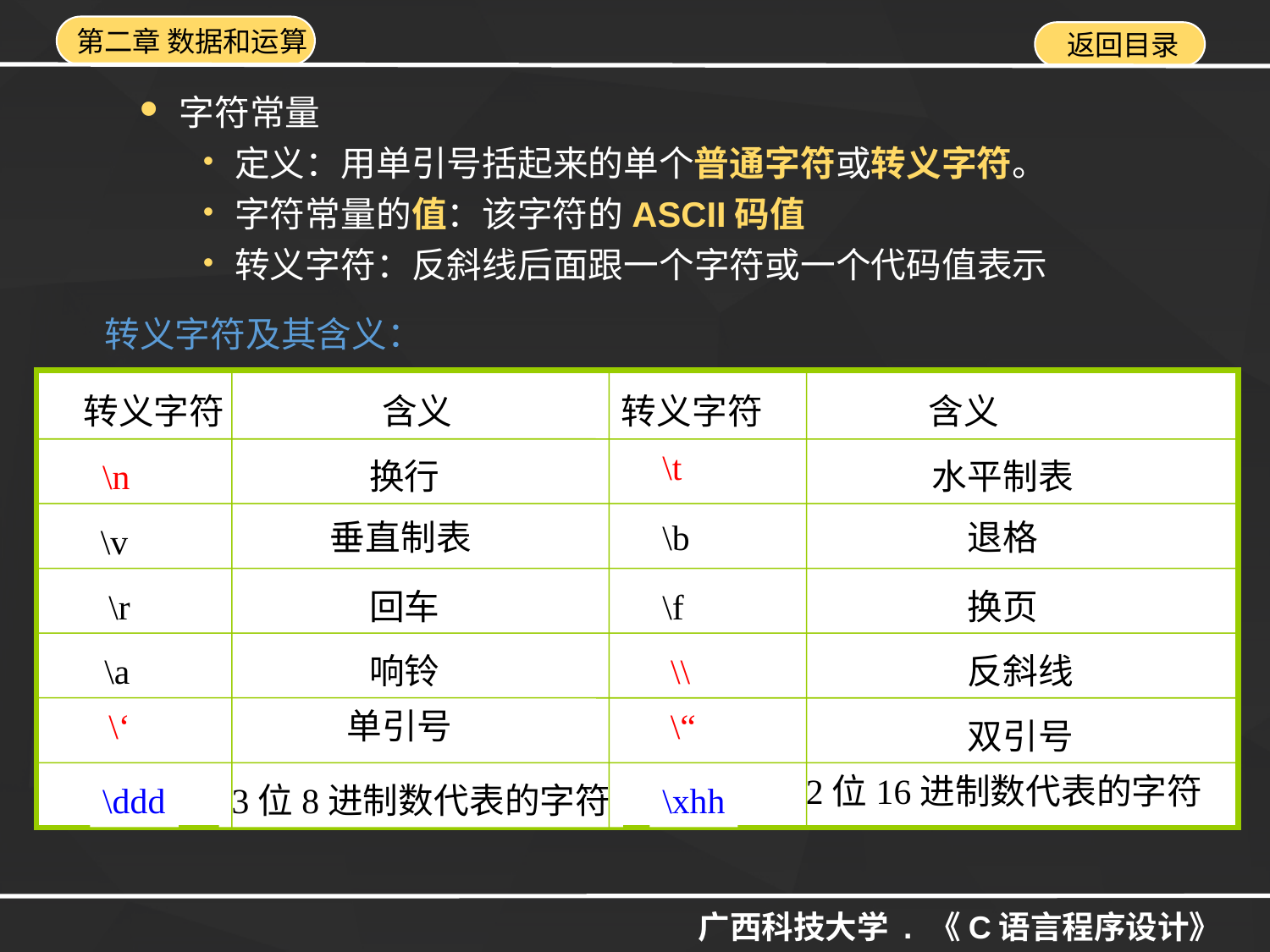

字符常量
定义：用单引号括起来的单个普通字符或转义字符。
字符常量的值：该字符的ASCII码值
转义字符：反斜线后面跟一个字符或一个代码值表示
转义字符及其含义：

转义字符
含义
转义字符
含义
\t
\n
换行
水平制表
垂直制表
\b
退格
\v
\r
回车
\f
换页
\a
响铃
\\
反斜线
\‘
单引号
\“
双引号
2位16进制数代表的字符
\ddd
3位8进制数代表的字符
\xhh

<

如  ‘a’    ‘A’   ‘?’    ‘\n’    ‘\101’
如  ‘A’——65， ‘a’——97，
    ‘0’——48 , ‘\n’——10